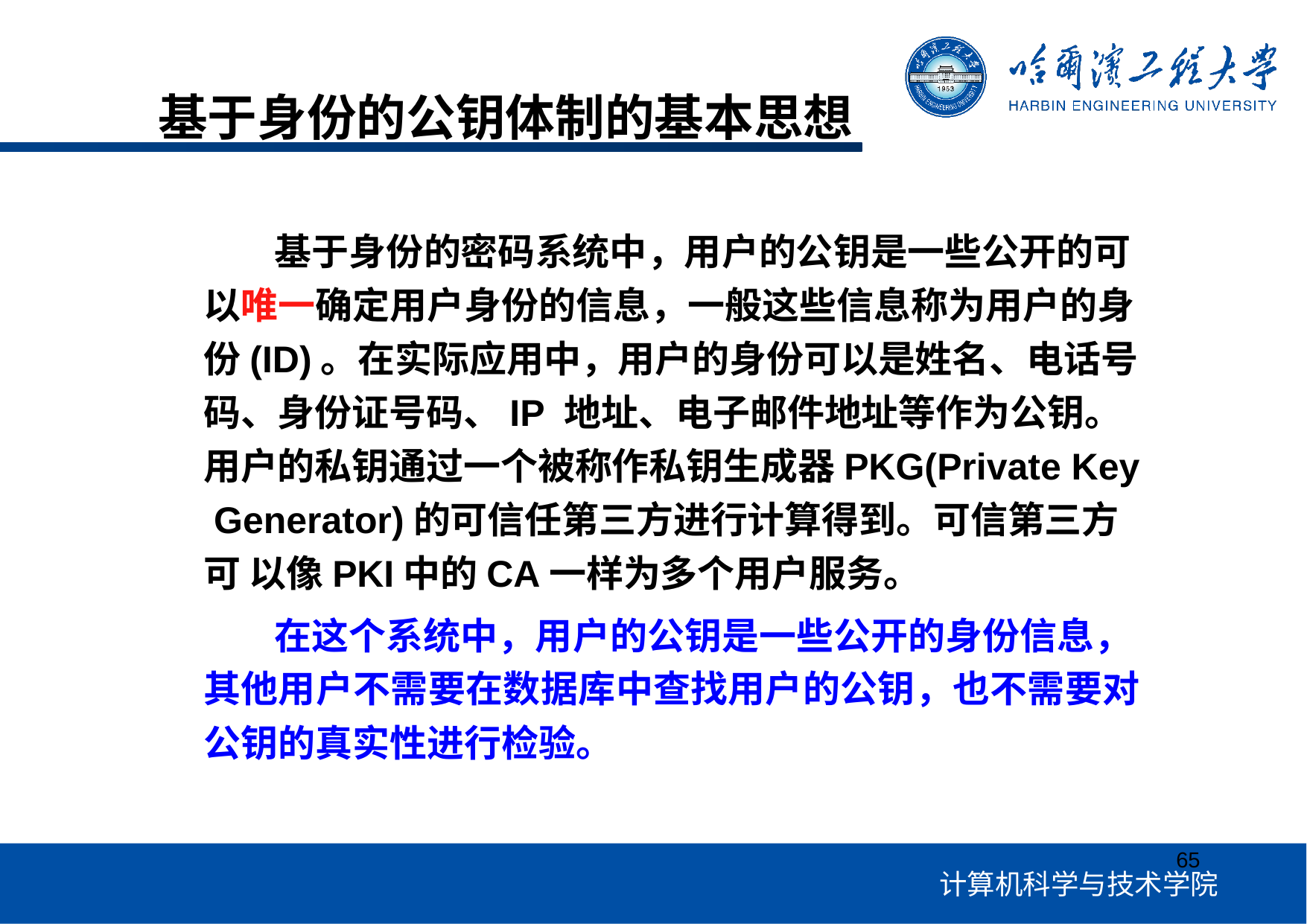

# 基于身份的公钥体制的基本思想
基于身份的密码系统中，用户的公钥是一些公开的可 以唯一确定用户身份的信息，一般这些信息称为用户的身 份(ID)。在实际应用中，用户的身份可以是姓名、电话号 码、身份证号码、IP 地址、电子邮件地址等作为公钥。 用户的私钥通过一个被称作私钥生成器PKG(Private Key  Generator)的可信任第三方进行计算得到。可信第三方可 以像PKI中的CA一样为多个用户服务。
在这个系统中，用户的公钥是一些公开的身份信息，  其他用户不需要在数据库中查找用户的公钥，也不需要对 公钥的真实性进行检验。
65